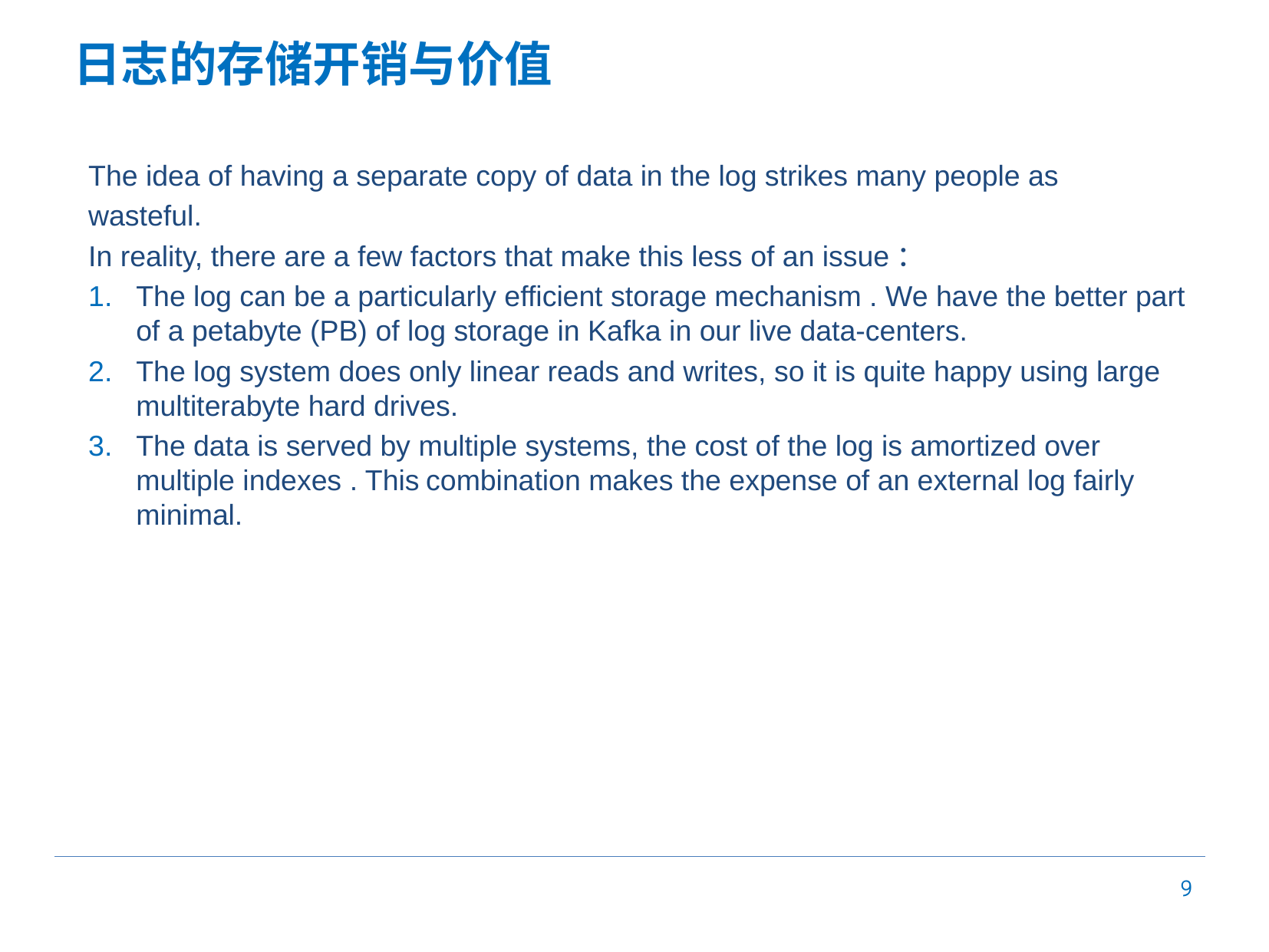

# 日志的存储开销与价值

The idea of having a separate copy of data in the log strikes many people as
wasteful.
In reality, there are a few factors that make this less of an issue：
The log can be a particularly efficient storage mechanism . We have the better part of a petabyte (PB) of log storage in Kafka in our live data-centers.
The log system does only linear reads and writes, so it is quite happy using large multiterabyte hard drives.
The data is served by multiple systems, the cost of the log is amortized over multiple indexes . This combination makes the expense of an external log fairly minimal.
9